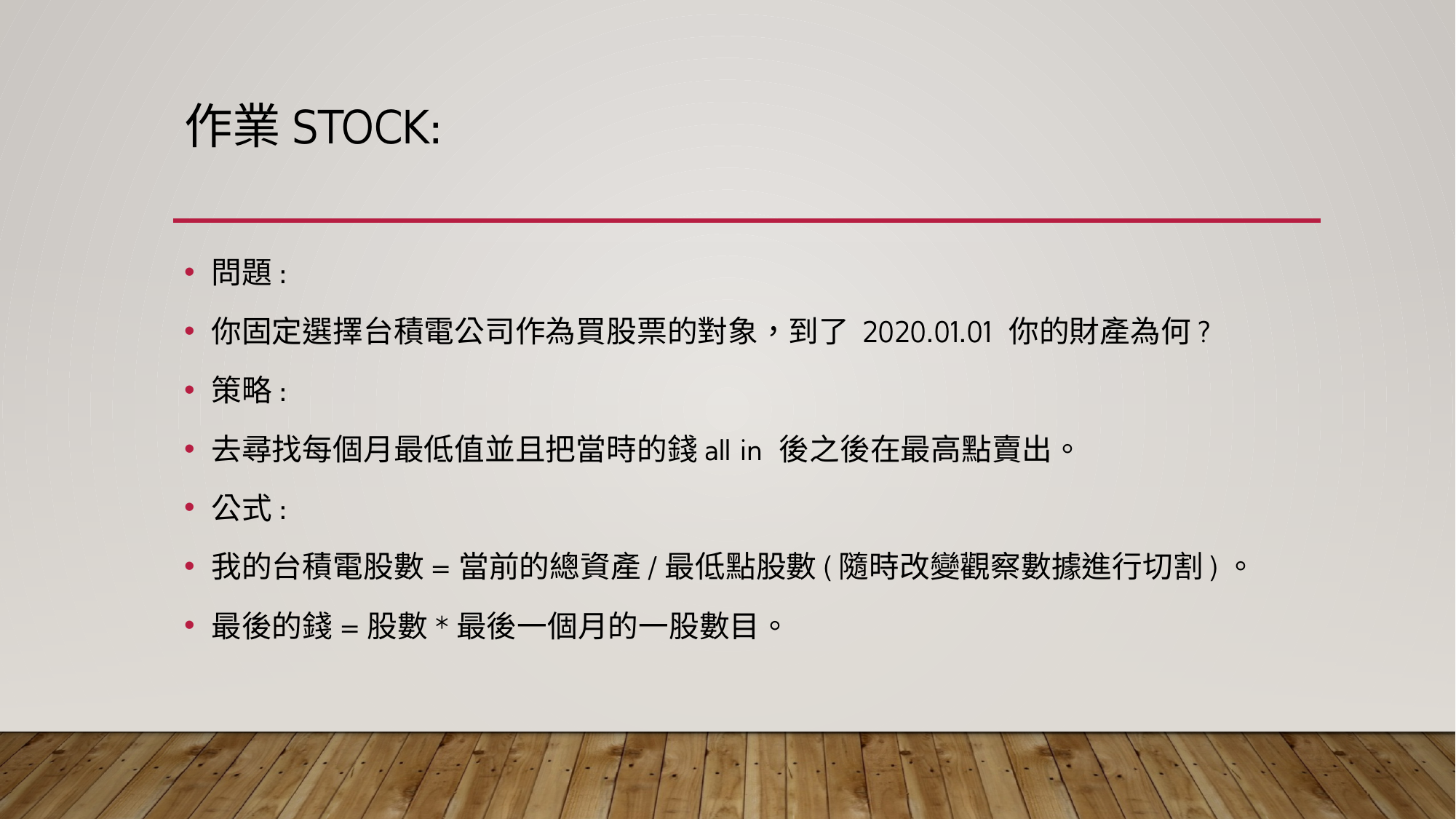

# 作業stock:
問題:
你固定選擇台積電公司作為買股票的對象，到了 2020.01.01 你的財產為何?
策略:
去尋找每個月最低值並且把當時的錢all in 後之後在最高點賣出。
公式:
我的台積電股數=當前的總資產/最低點股數(隨時改變觀察數據進行切割)。
最後的錢=股數*最後一個月的一股數目。